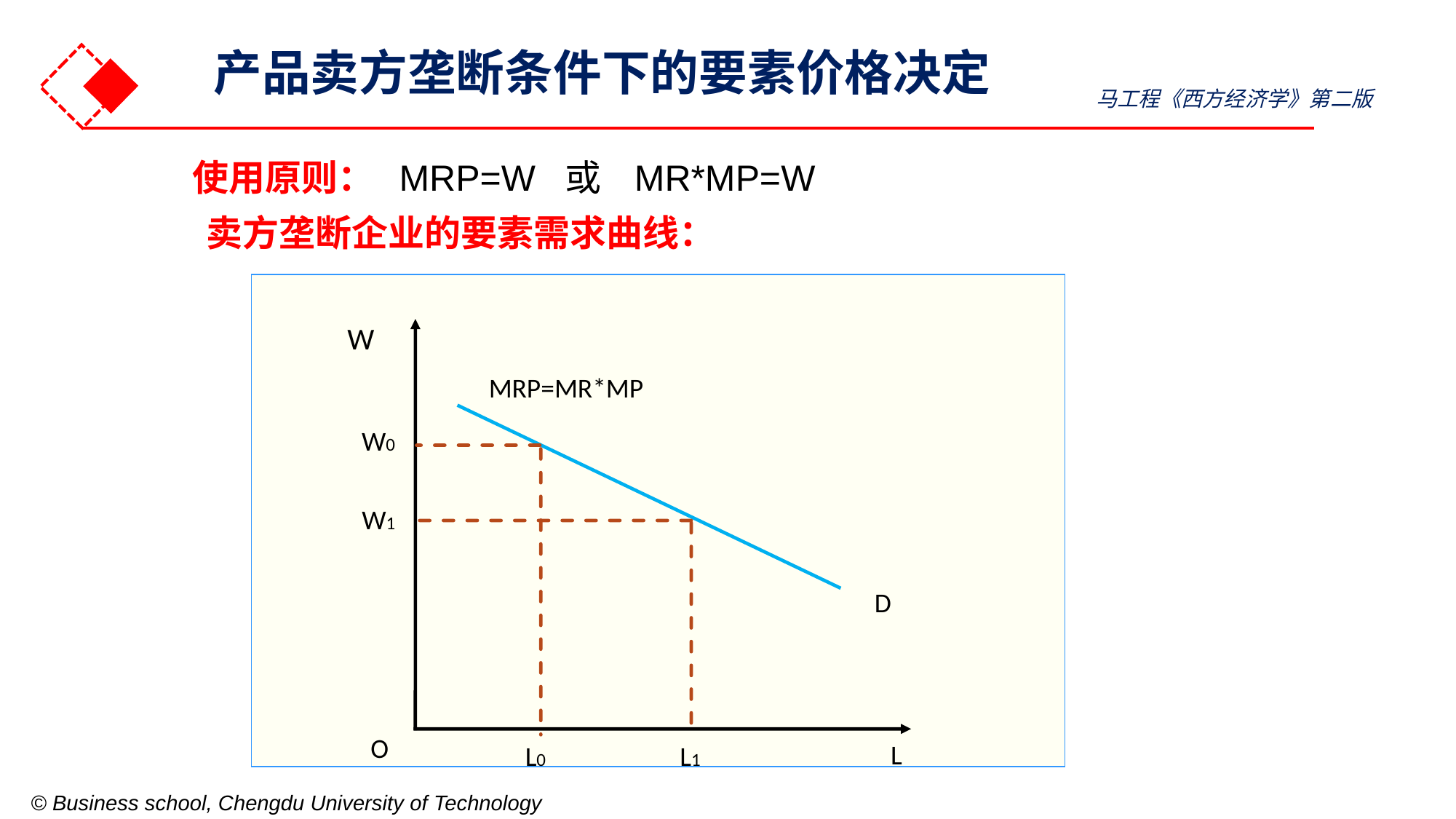

产品卖方垄断条件下的要素价格决定

马工程《西方经济学》第二版
使用原则：  MRP=W  或   MR*MP=W

卖方垄断企业的要素需求曲线：

W

O
L

MRP=MR*MP

D
W0

W1

L0
L1